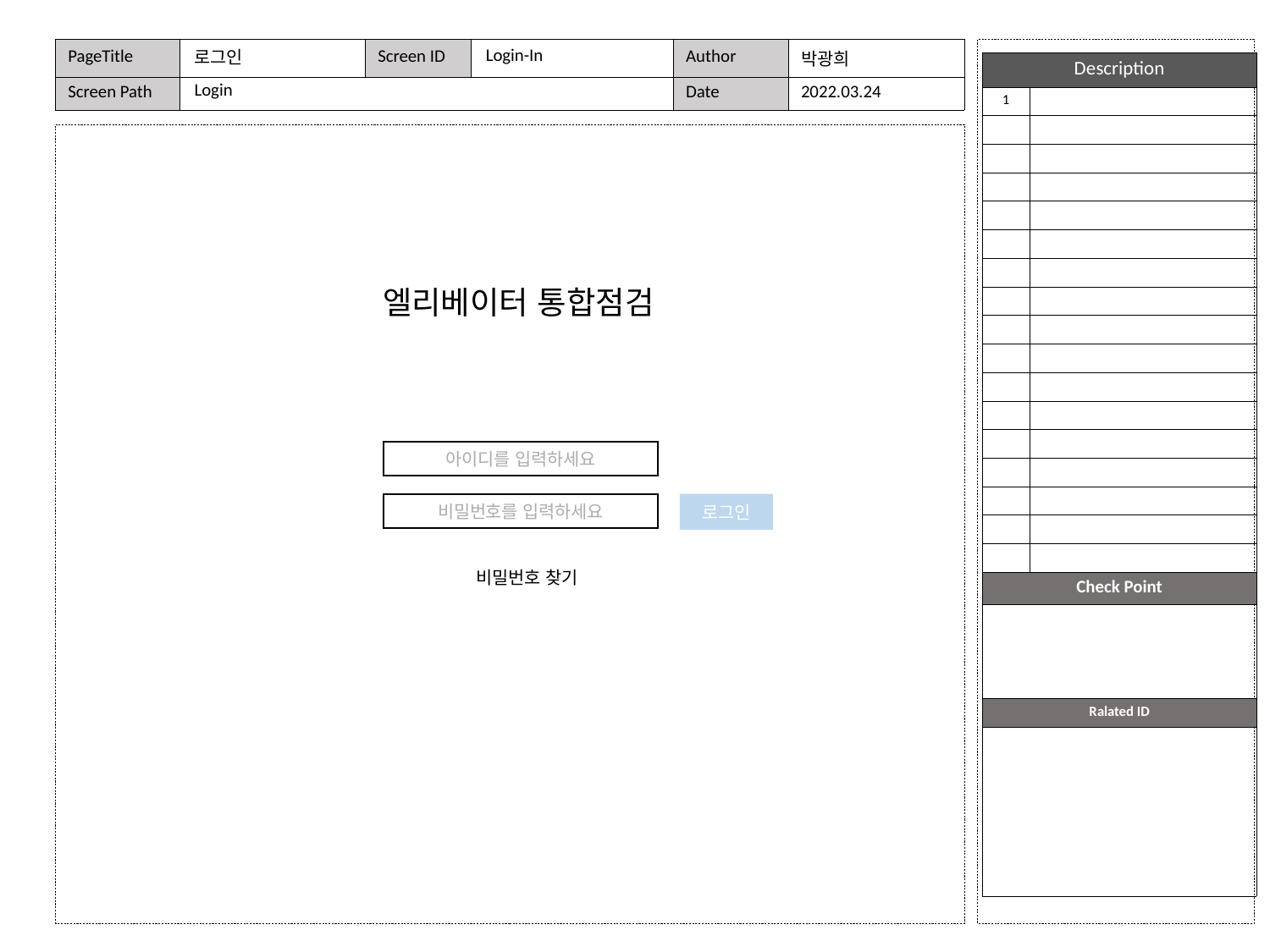

Login-In
로그인
| Description | Description |
| --- | --- |
| 1 |  |
|  |  |
|  |  |
|  |  |
|  |  |
|  |  |
|  |  |
|  |  |
|  |  |
|  |  |
|  |  |
|  |  |
|  |  |
|  |  |
|  |  |
|  |  |
|  |  |
| Check Point |  |
|  |  |
| Ralated ID |  |
|  |  |
Login
엘리베이터 통합점검
아이디를 입력하세요
비밀번호를 입력하세요
로그인
비밀번호 찾기